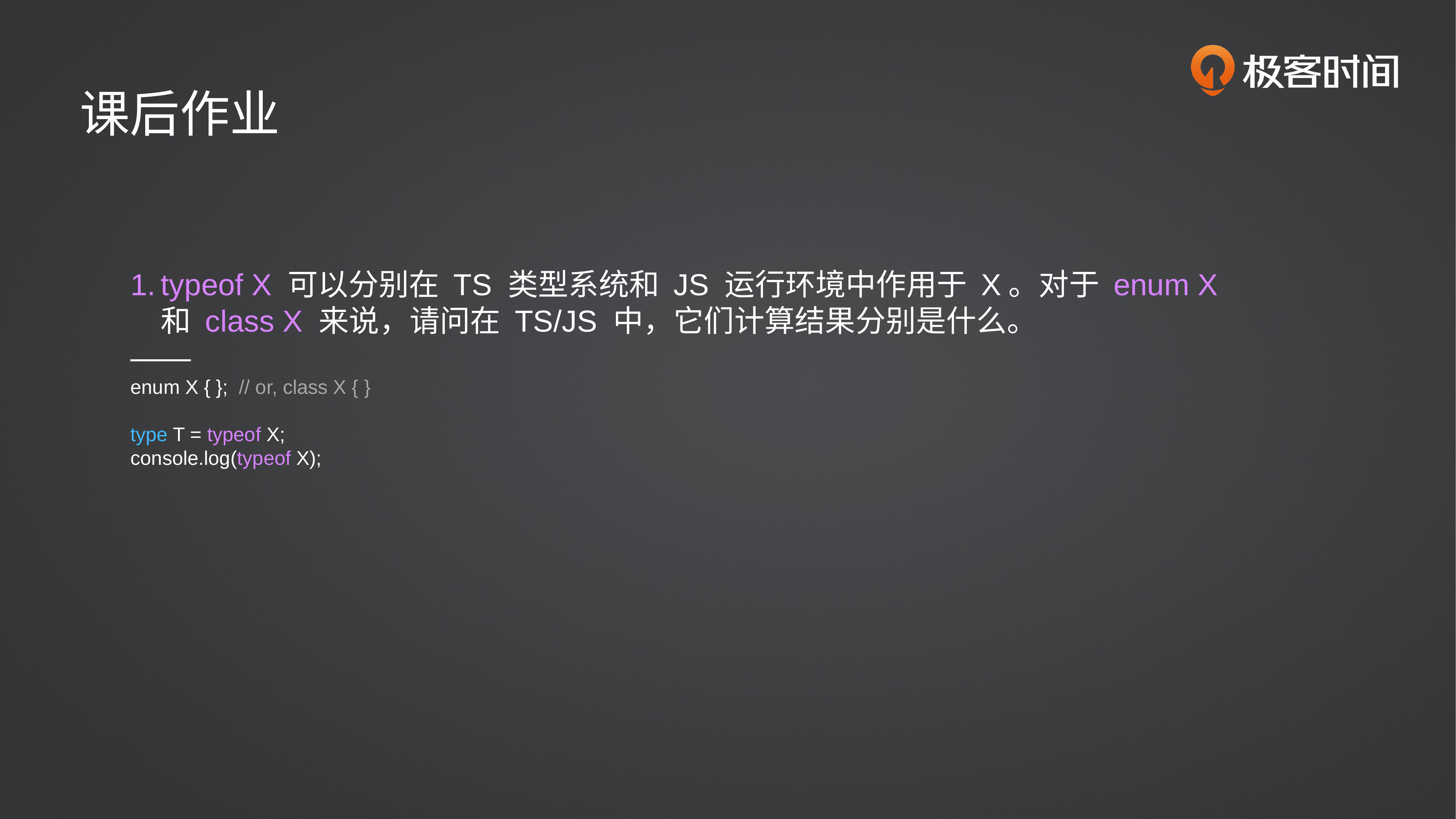

课后作业
typeof X 可以分别在 TS 类型系统和 JS 运行环境中作用于 X。对于 enum X 和 class X 来说，请问在 TS/JS 中，它们计算结果分别是什么。
——
enum X { };  // or, class X { }

type T = typeof X;
console.log(typeof X);